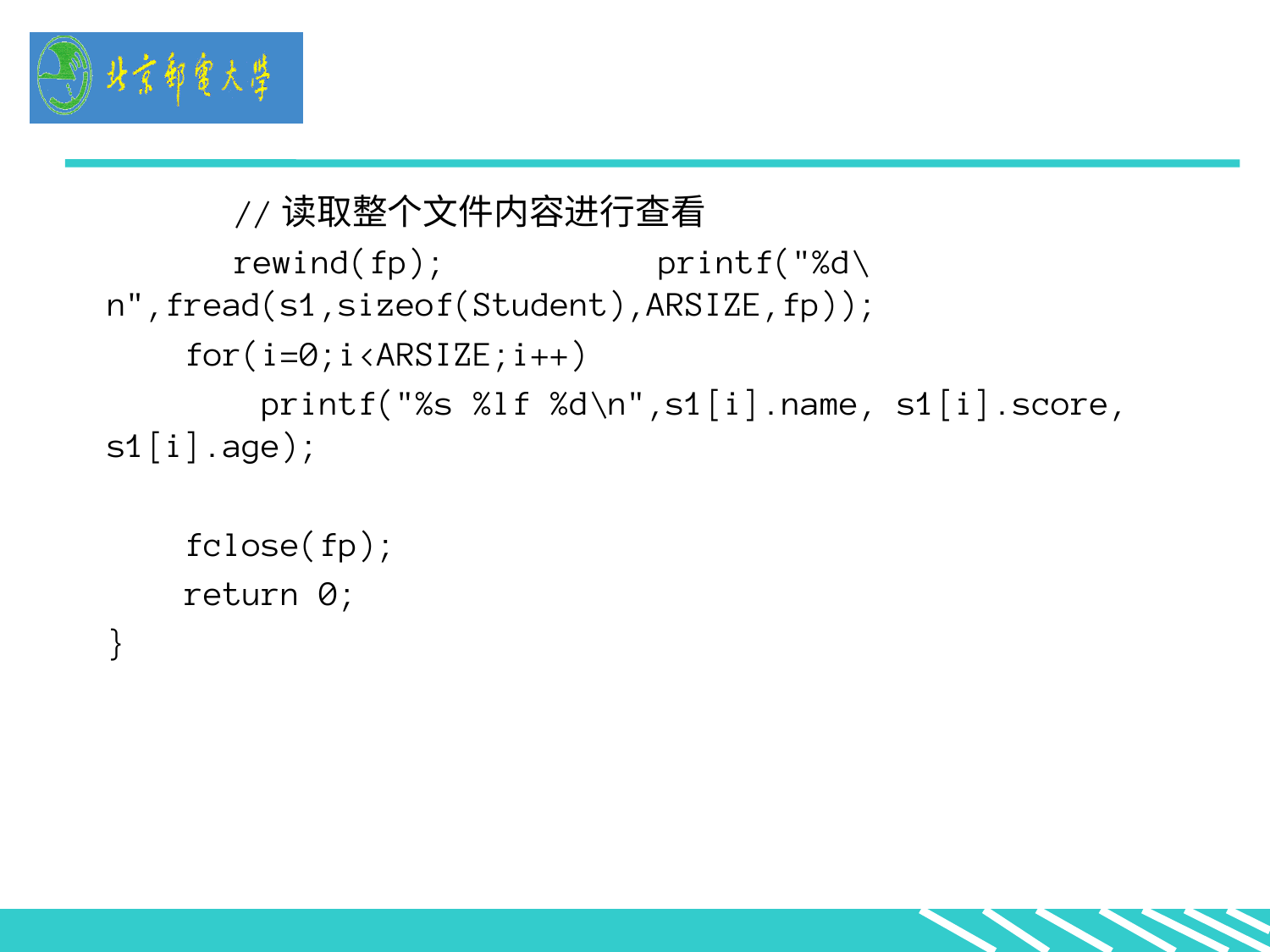

#
	//读取整个文件内容进行查看
	rewind(fp);           printf("%d\n",fread(s1,sizeof(Student),ARSIZE,fp));
    for(i=0;i<ARSIZE;i++)
        printf("%s %lf %d\n",s1[i].name, s1[i].score, s1[i].age);

    fclose(fp);
    return 0;
}